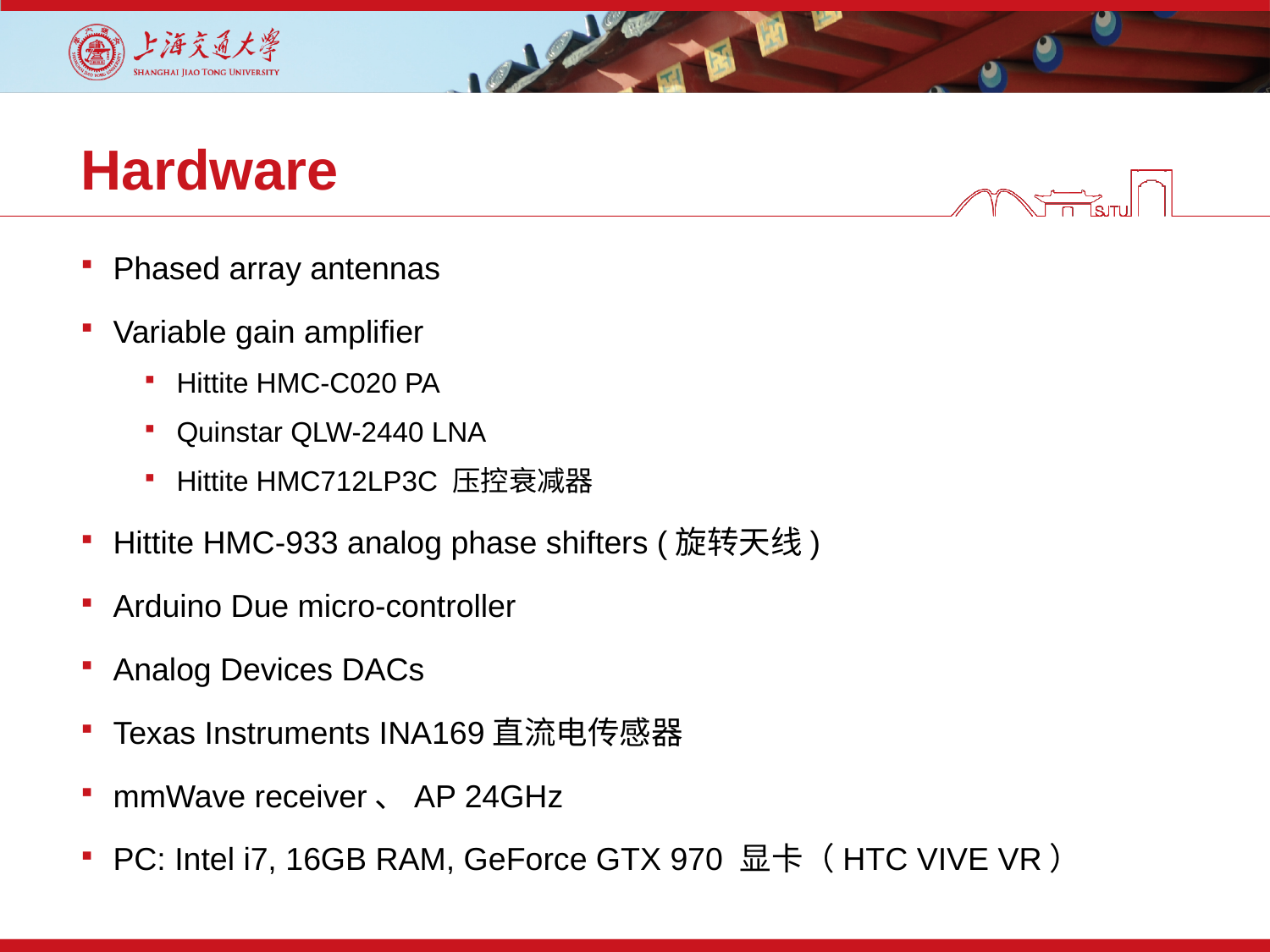

# Hardware
Phased array antennas
Variable gain amplifier
Hittite HMC-C020 PA
Quinstar QLW-2440 LNA
Hittite HMC712LP3C 压控衰减器
Hittite HMC-933 analog phase shifters (旋转天线)
Arduino Due micro-controller
Analog Devices DACs
Texas Instruments INA169直流电传感器
mmWave receiver、AP 24GHz
PC: Intel i7, 16GB RAM, GeForce GTX 970 显卡（HTC VIVE VR）